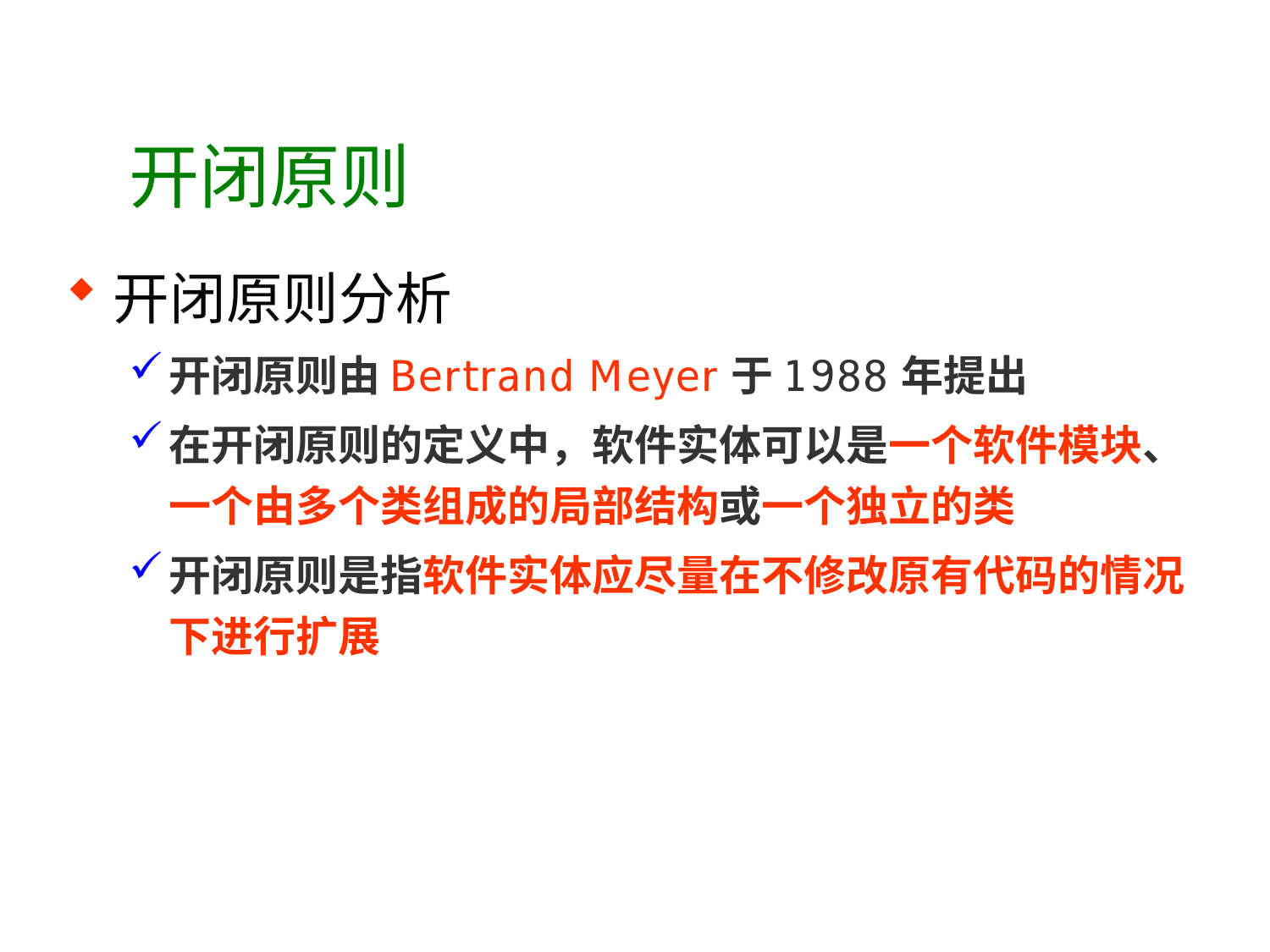

# 开闭原则
开闭原则分析
开闭原则由Bertrand Meyer于1988年提出
在开闭原则的定义中，软件实体可以是一个软件模块、一个由多个类组成的局部结构或一个独立的类
开闭原则是指软件实体应尽量在不修改原有代码的情况下进行扩展